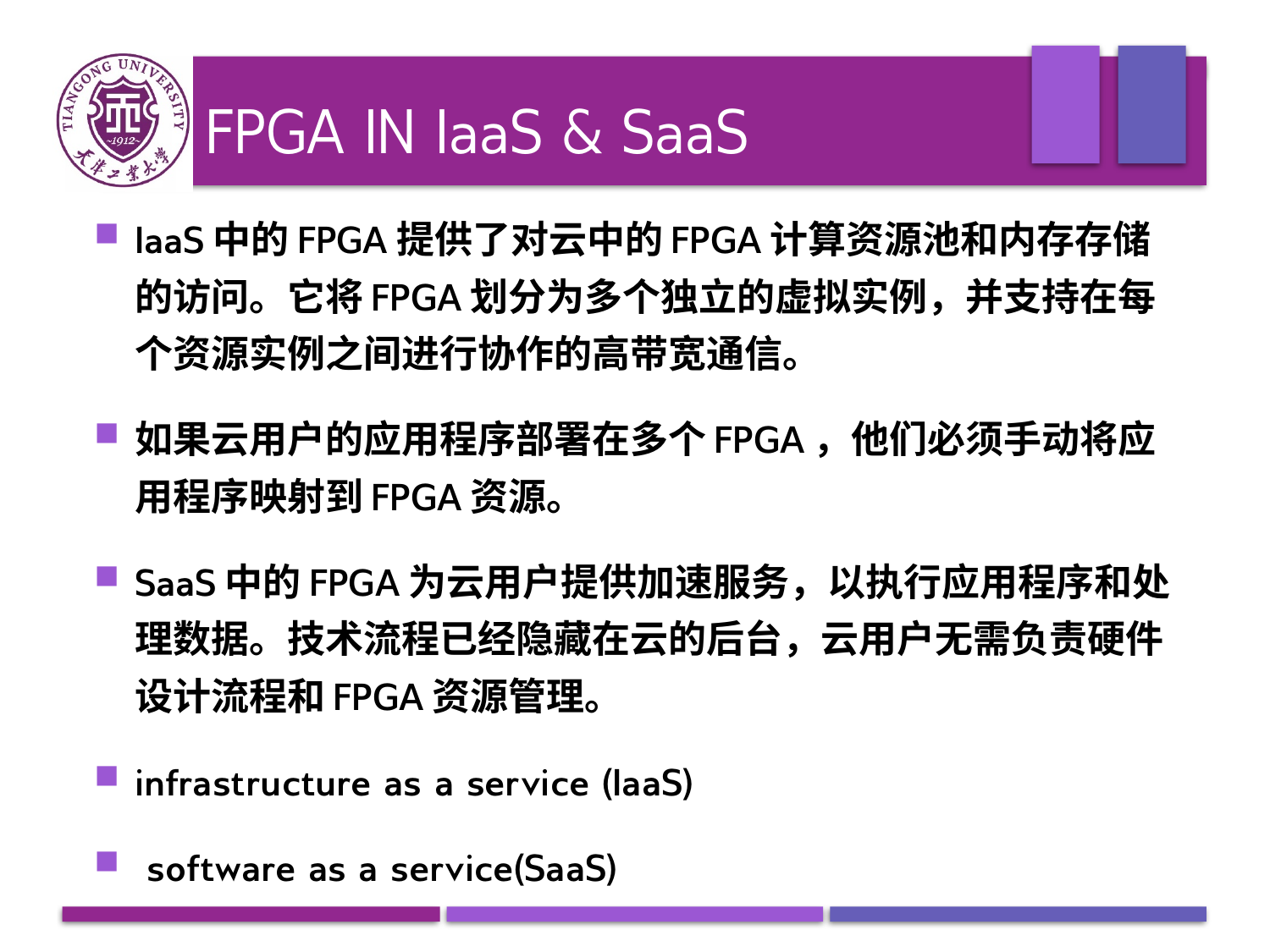

# FPGA in IaaS & SaaS
IaaS中的FPGA提供了对云中的FPGA计算资源池和内存存储的访问。它将FPGA划分为多个独立的虚拟实例，并支持在每个资源实例之间进行协作的高带宽通信。
如果云用户的应用程序部署在多个FPGA，他们必须手动将应用程序映射到FPGA资源。
SaaS中的FPGA为云用户提供加速服务，以执行应用程序和处理数据。技术流程已经隐藏在云的后台，云用户无需负责硬件设计流程和FPGA资源管理。
infrastructure as a service (IaaS)
 software as a service(SaaS)